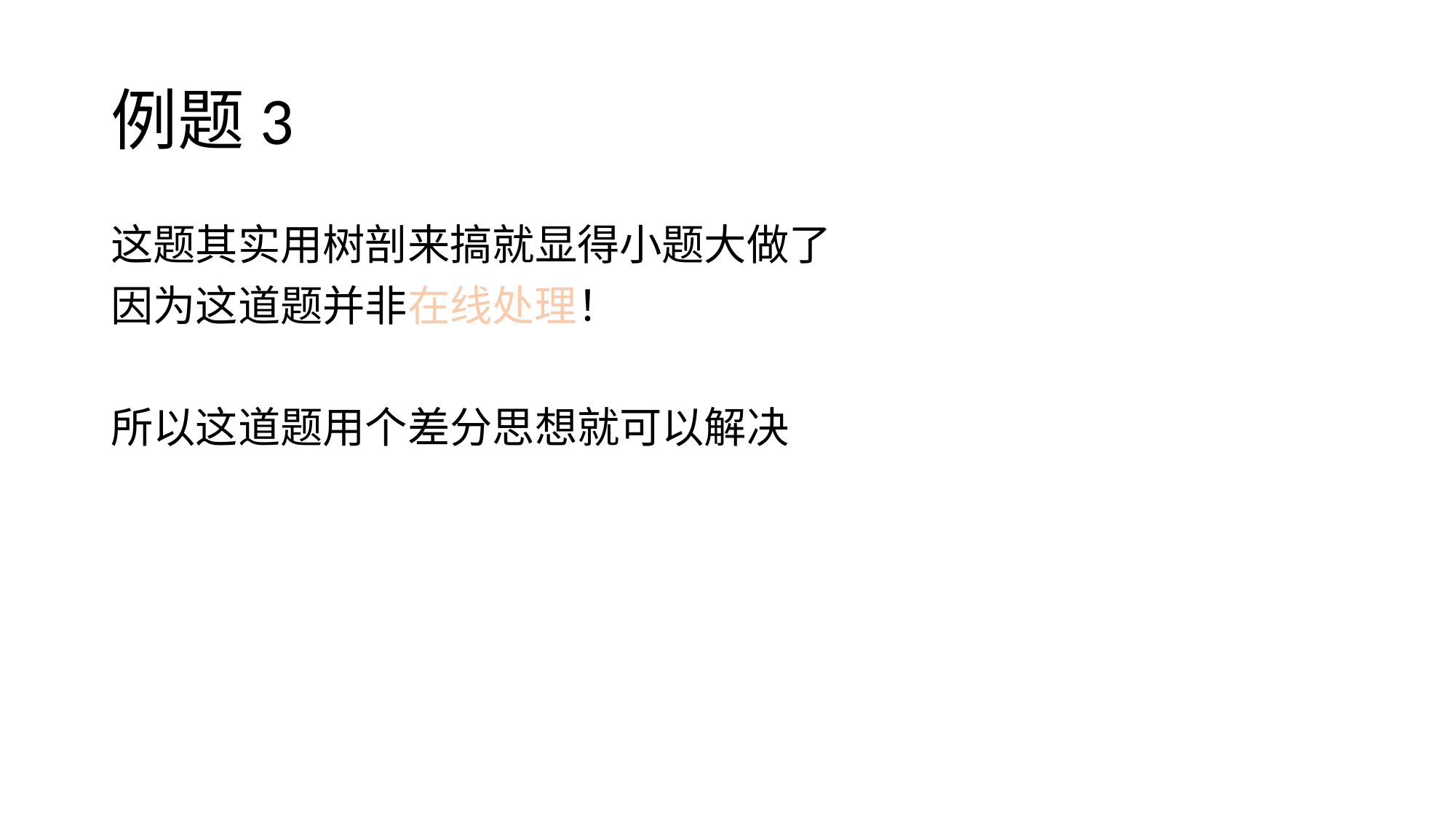

# 例题3
这题其实用树剖来搞就显得小题大做了
因为这道题并非在线处理！

所以这道题用个差分思想就可以解决